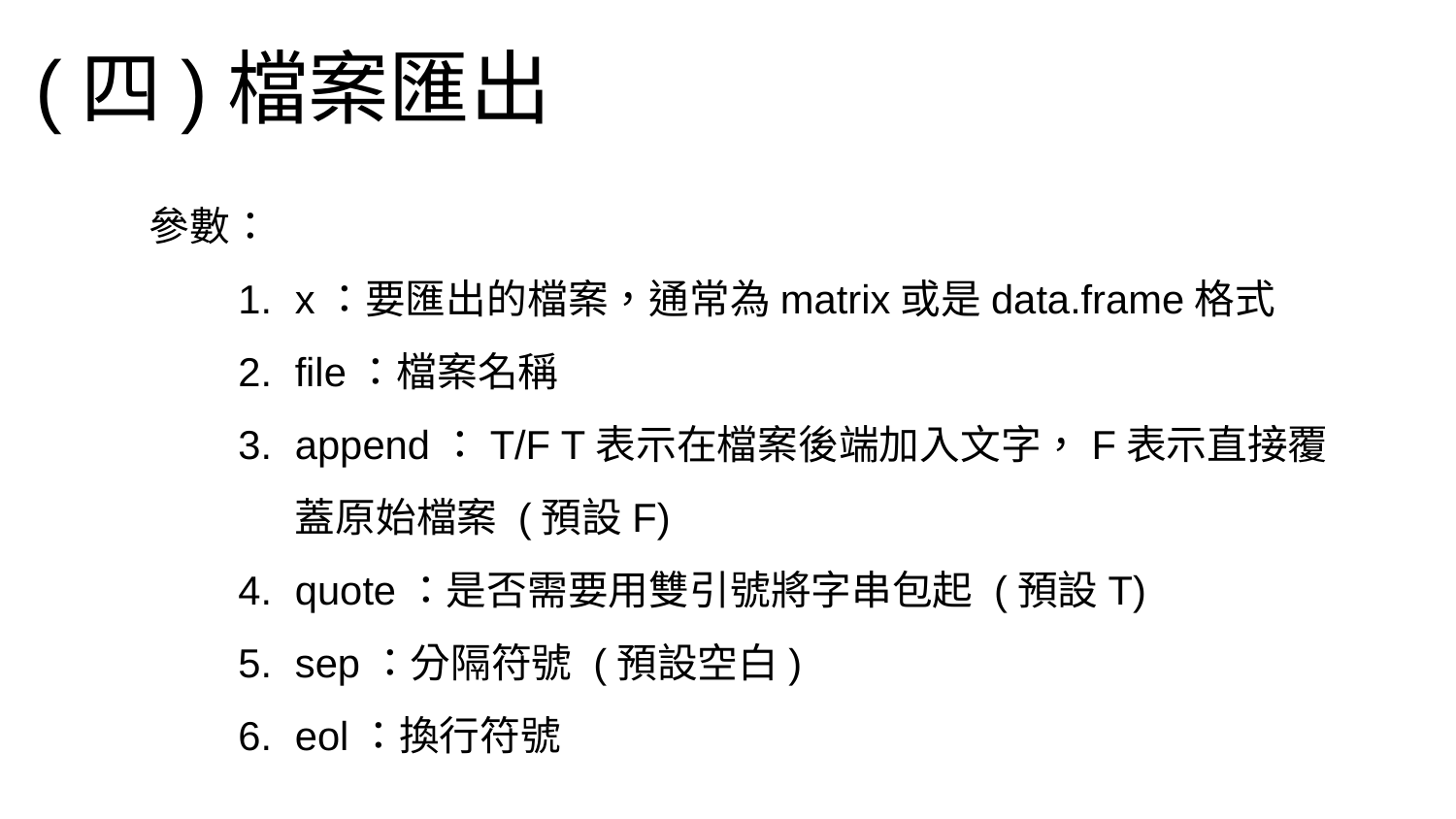

(四)檔案匯出
參數：
x：要匯出的檔案，通常為matrix或是data.frame格式
file：檔案名稱
append：T/F T表示在檔案後端加入文字，F表示直接覆蓋原始檔案 (預設F)
quote：是否需要用雙引號將字串包起 (預設T)
sep：分隔符號 (預設空白)
eol：換行符號